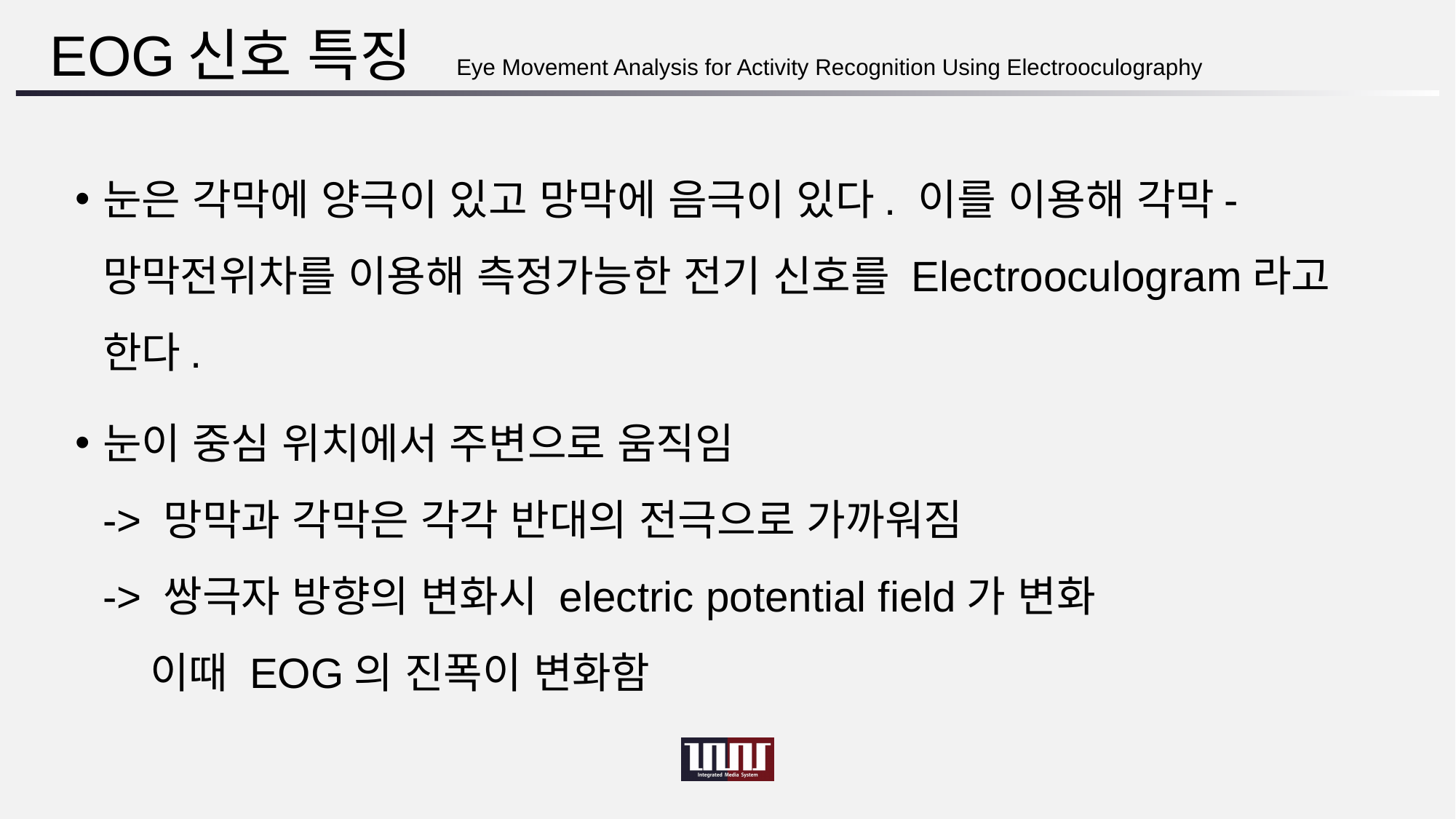

# EOG신호 특징
Eye Movement Analysis for Activity Recognition Using Electrooculography
눈은 각막에 양극이 있고 망막에 음극이 있다. 이를 이용해 각막-망막전위차를 이용해 측정가능한 전기 신호를 Electrooculogram라고 한다.
눈이 중심 위치에서 주변으로 움직임
-> 망막과 각막은 각각 반대의 전극으로 가까워짐
-> 쌍극자 방향의 변화시 electric potential field가 변화
    이때 EOG의 진폭이 변화함